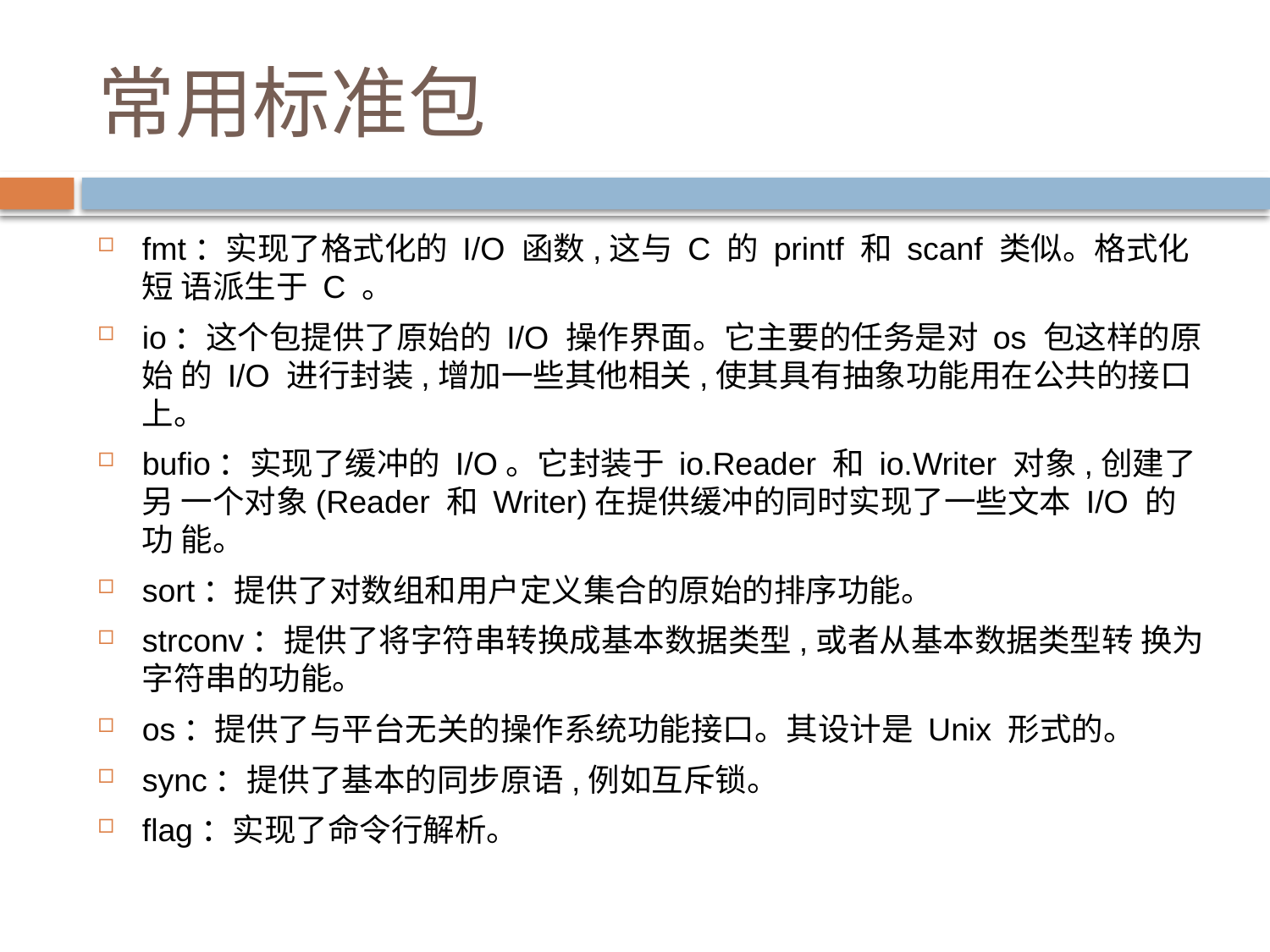

# 常用标准包
fmt：实现了格式化的 I/O 函数,这与 C 的 printf 和 scanf 类似。格式化短 语派生于 C 。
io：这个包提供了原始的 I/O 操作界面。它主要的任务是对 os 包这样的原始 的 I/O 进行封装,增加一些其他相关,使其具有抽象功能用在公共的接口 上。
bufio：实现了缓冲的 I/O。它封装于 io.Reader 和 io.Writer 对象,创建了另 一个对象(Reader 和 Writer)在提供缓冲的同时实现了一些文本 I/O 的功 能。
sort：提供了对数组和用户定义集合的原始的排序功能。
strconv：提供了将字符串转换成基本数据类型,或者从基本数据类型转 换为字符串的功能。
os：提供了与平台无关的操作系统功能接口。其设计是 Unix 形式的。
sync：提供了基本的同步原语,例如互斥锁。
flag：实现了命令行解析。